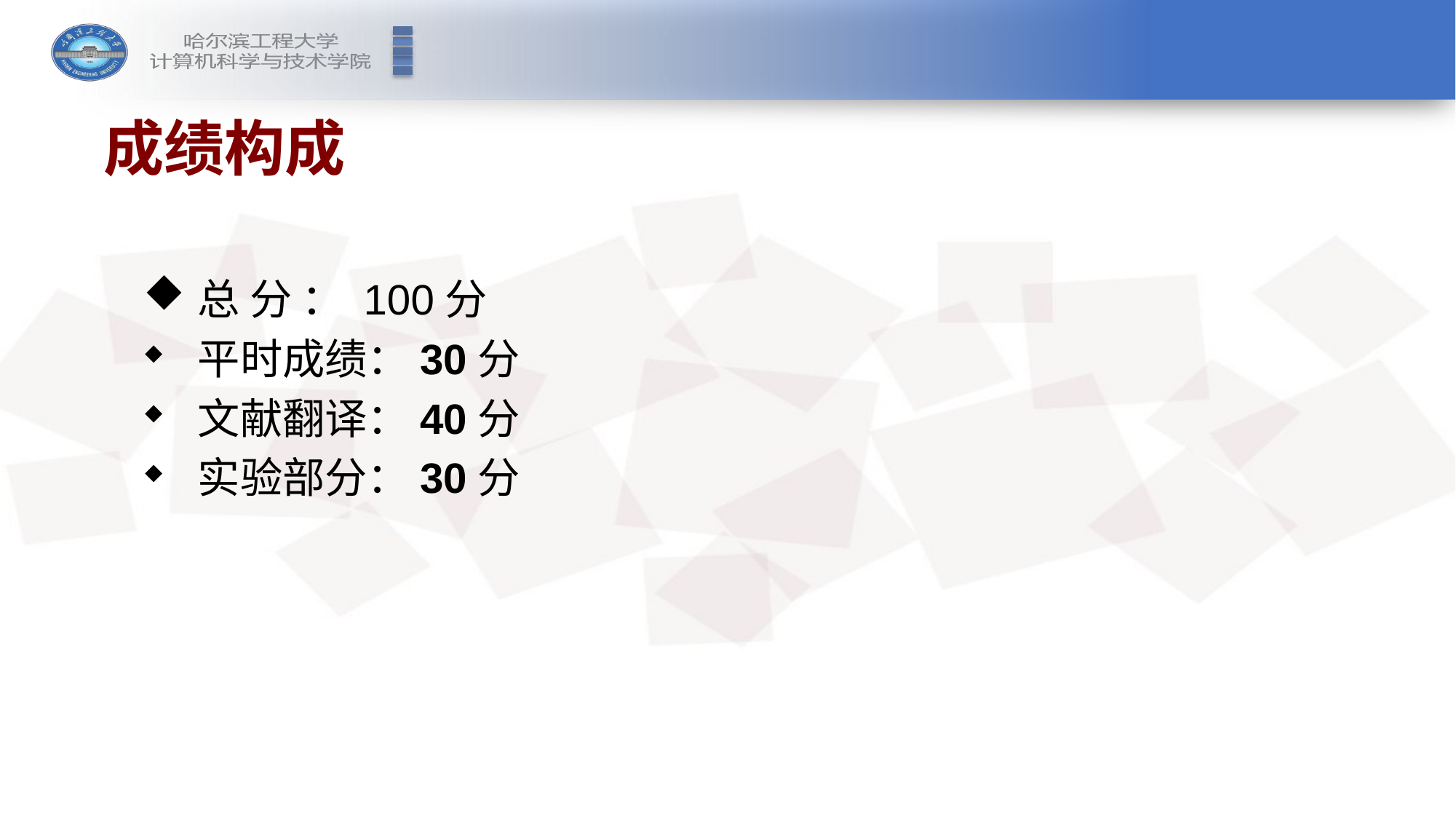

成绩构成
总 分 ： 100分
平时成绩：30分
文献翻译：40分
实验部分：30分